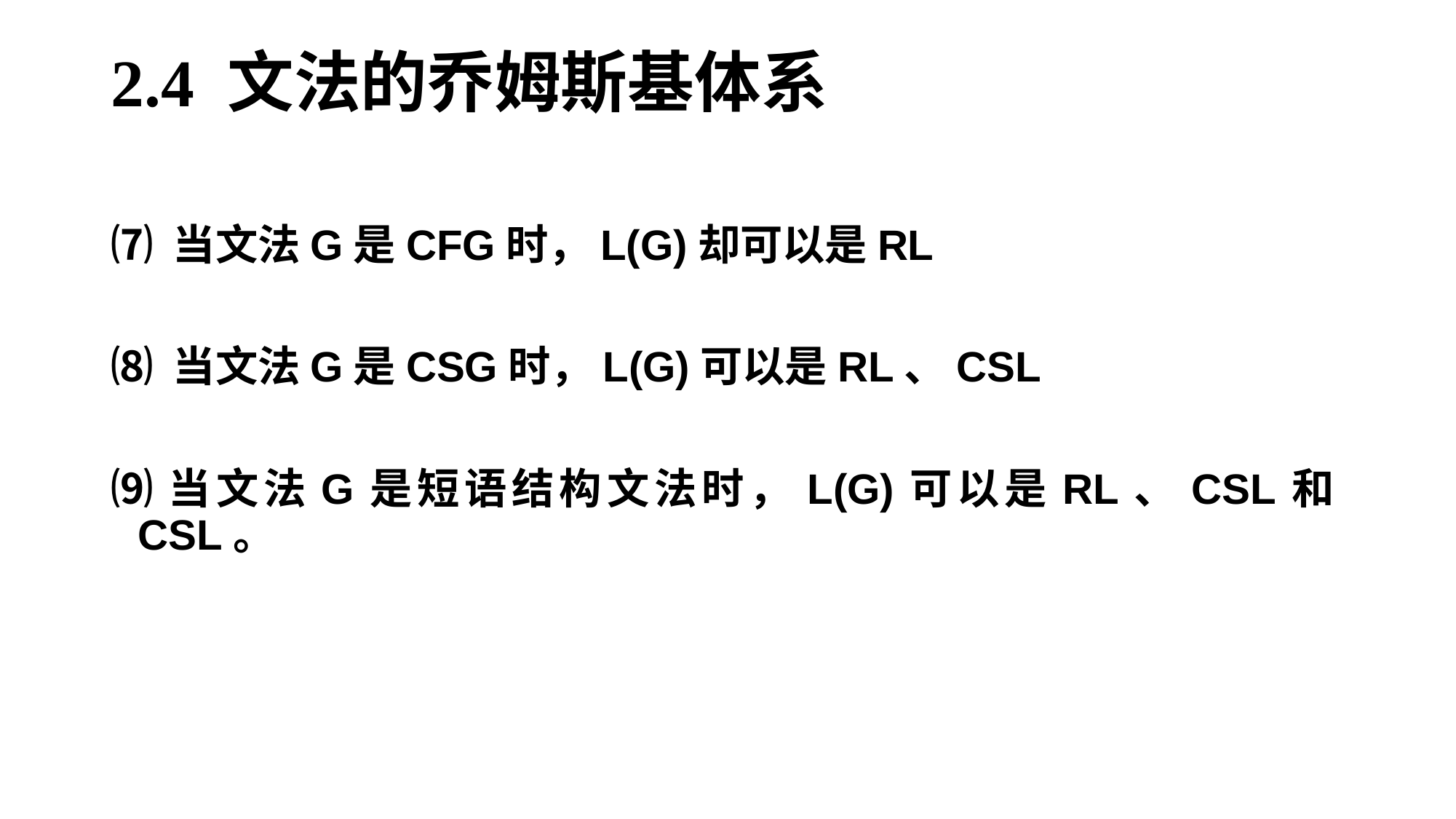

# 2.4 文法的乔姆斯基体系
⑺ 当文法G是CFG时，L(G)却可以是RL

⑻ 当文法G是CSG时，L(G)可以是RL、CSL

⑼当文法G是短语结构文法时，L(G)可以是RL、CSL和CSL。
16